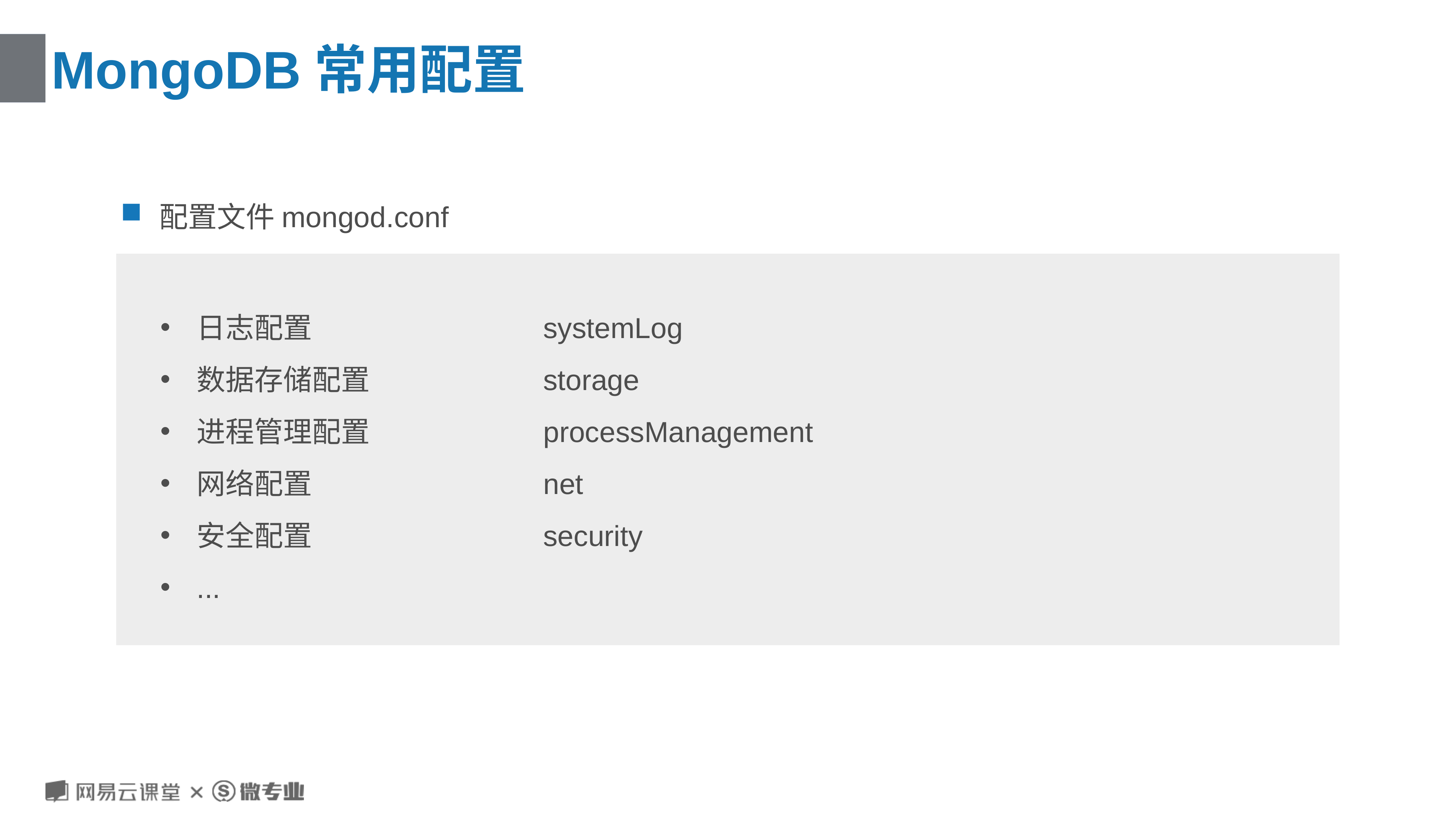

# MongoDB常用配置
配置文件mongod.conf

日志配置				systemLog
数据存储配置			storage
进程管理配置			processManagement
网络配置				net
安全配置				security
...